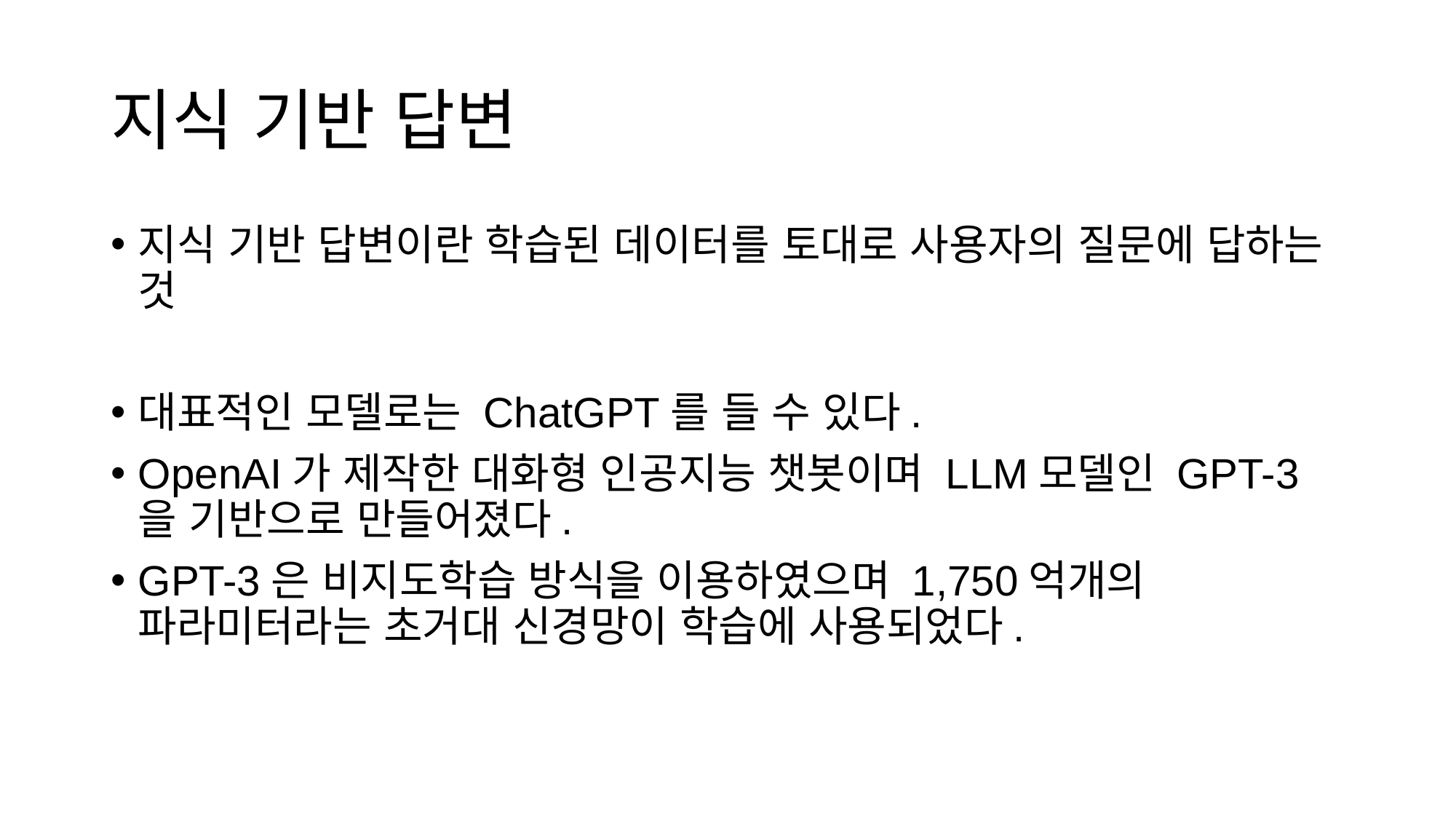

# 지식 기반 답변
지식 기반 답변이란 학습된 데이터를 토대로 사용자의 질문에 답하는 것

대표적인 모델로는 ChatGPT를 들 수 있다.
OpenAI가 제작한 대화형 인공지능 챗봇이며 LLM모델인 GPT-3을 기반으로 만들어졌다.
GPT-3은 비지도학습 방식을 이용하였으며 1,750억개의 파라미터라는 초거대 신경망이 학습에 사용되었다.